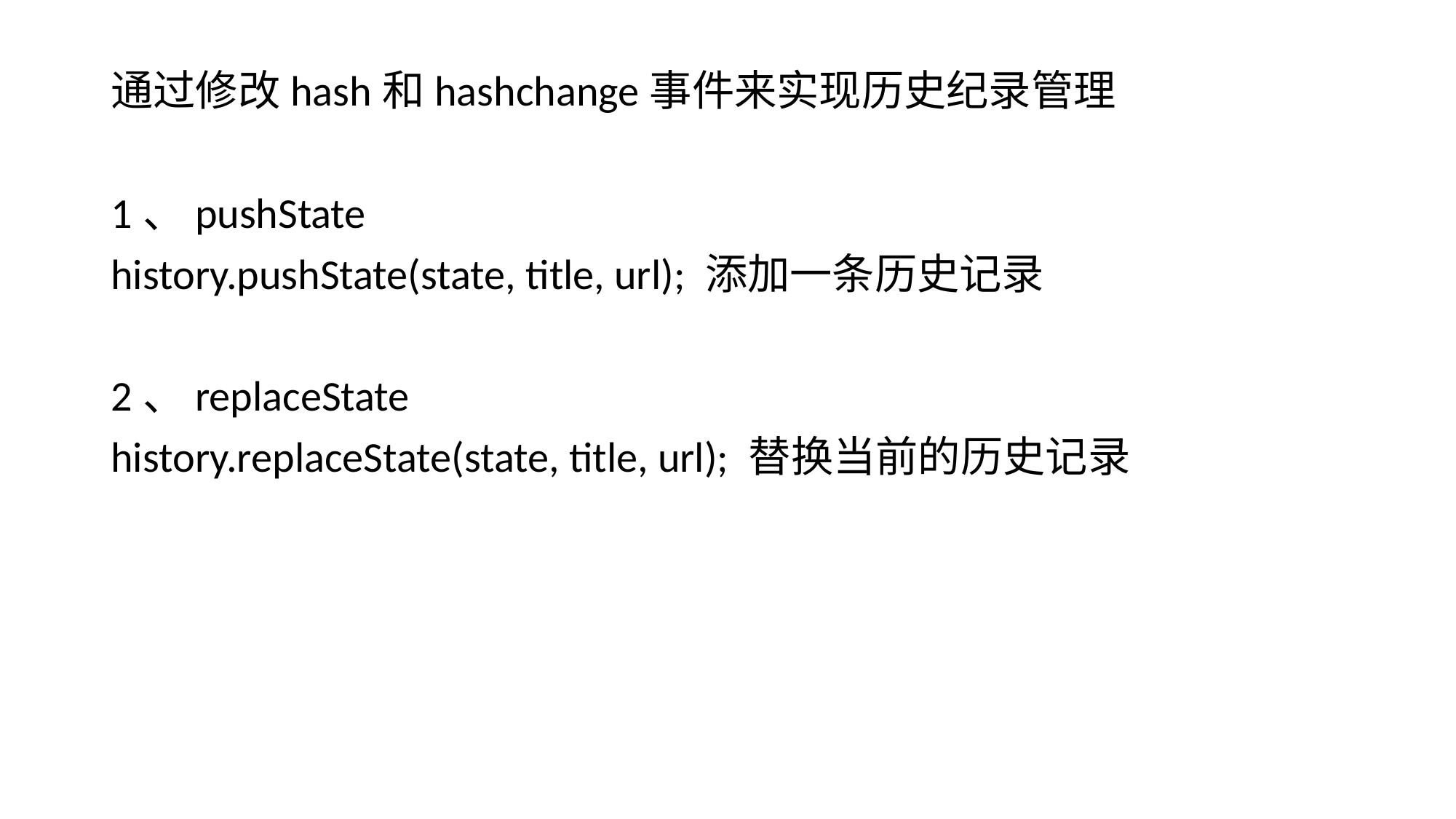

通过修改hash和hashchange事件来实现历史纪录管理

1、pushState
history.pushState(state, title, url); 添加一条历史记录

2、replaceState
history.replaceState(state, title, url); 替换当前的历史记录